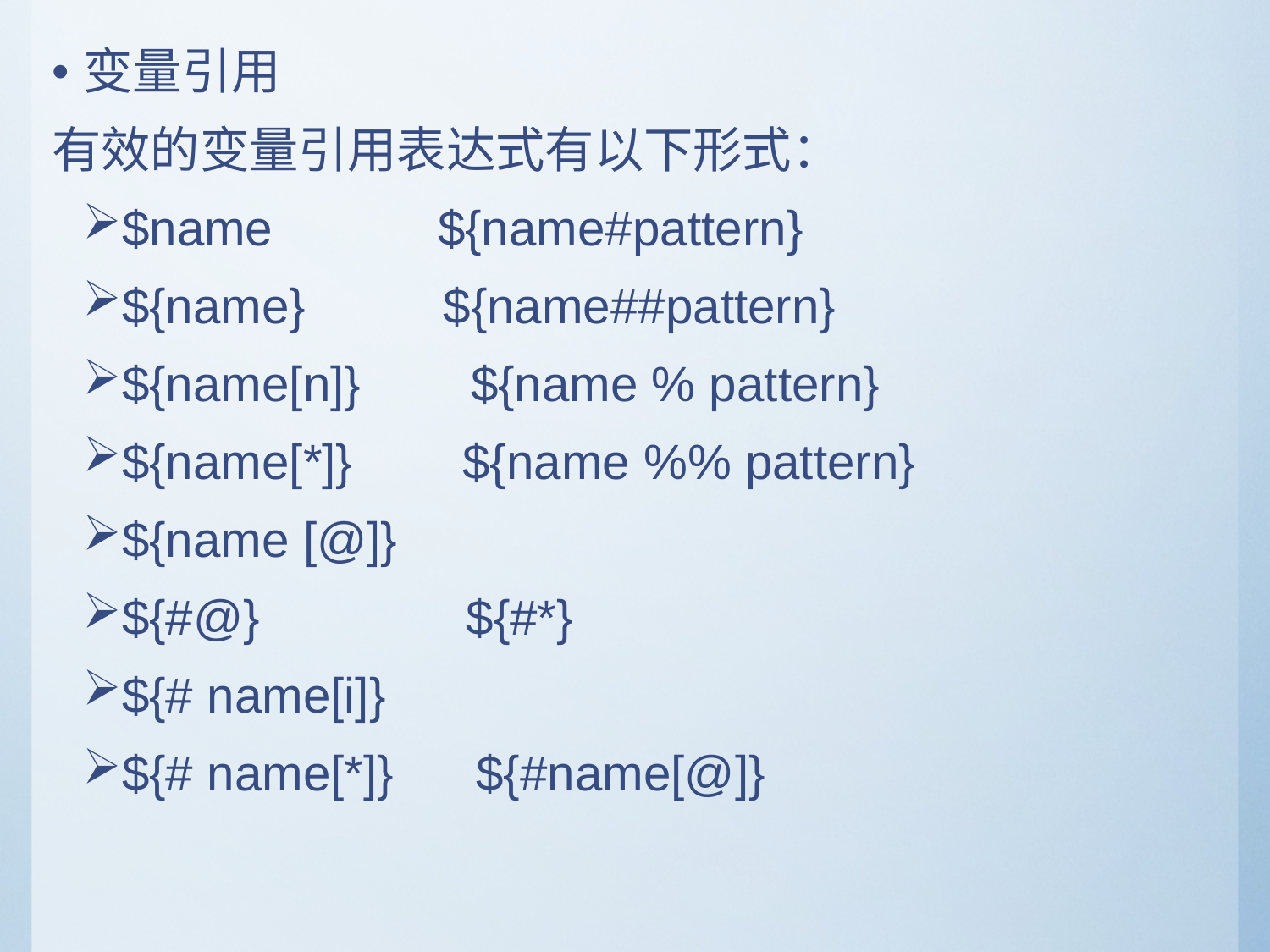

变量引用
有效的变量引用表达式有以下形式：
$name            ${name#pattern}
${name}          ${name##pattern}
${name[n]}        ${name % pattern}
${name[*]}        ${name %% pattern}
${name [@]}
${#@}               ${#*}
${# name[i]}
${# name[*]}      ${#name[@]}